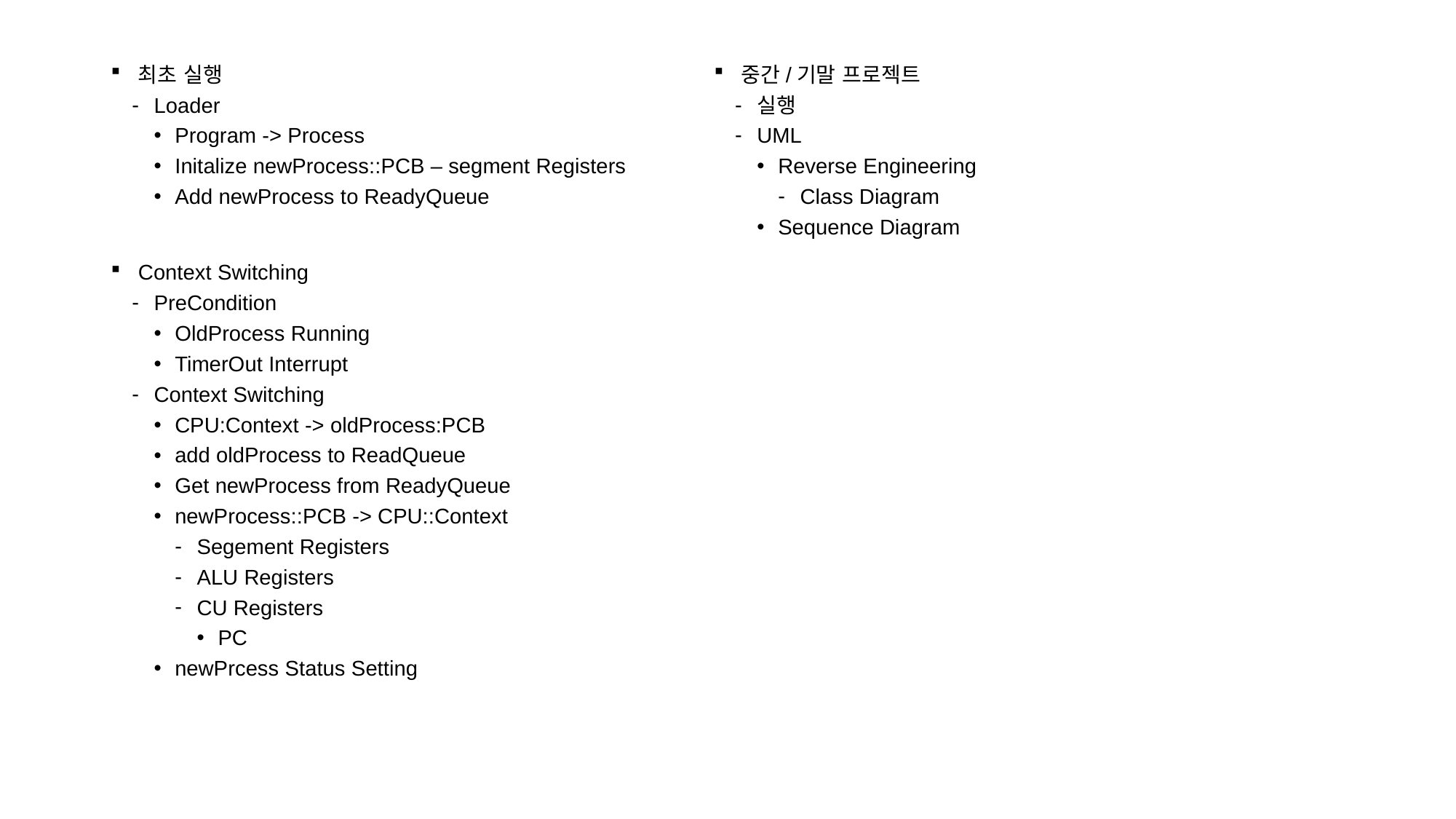

최초 실행
Loader
Program -> Process
Initalize newProcess::PCB – segment Registers
Add newProcess to ReadyQueue

Context Switching
PreCondition
OldProcess Running
TimerOut Interrupt
Context Switching
CPU:Context -> oldProcess:PCB
add oldProcess to ReadQueue
Get newProcess from ReadyQueue
newProcess::PCB -> CPU::Context
Segement Registers
ALU Registers
CU Registers
PC
newPrcess Status Setting
중간/기말 프로젝트
실행
UML
Reverse Engineering
Class Diagram
Sequence Diagram